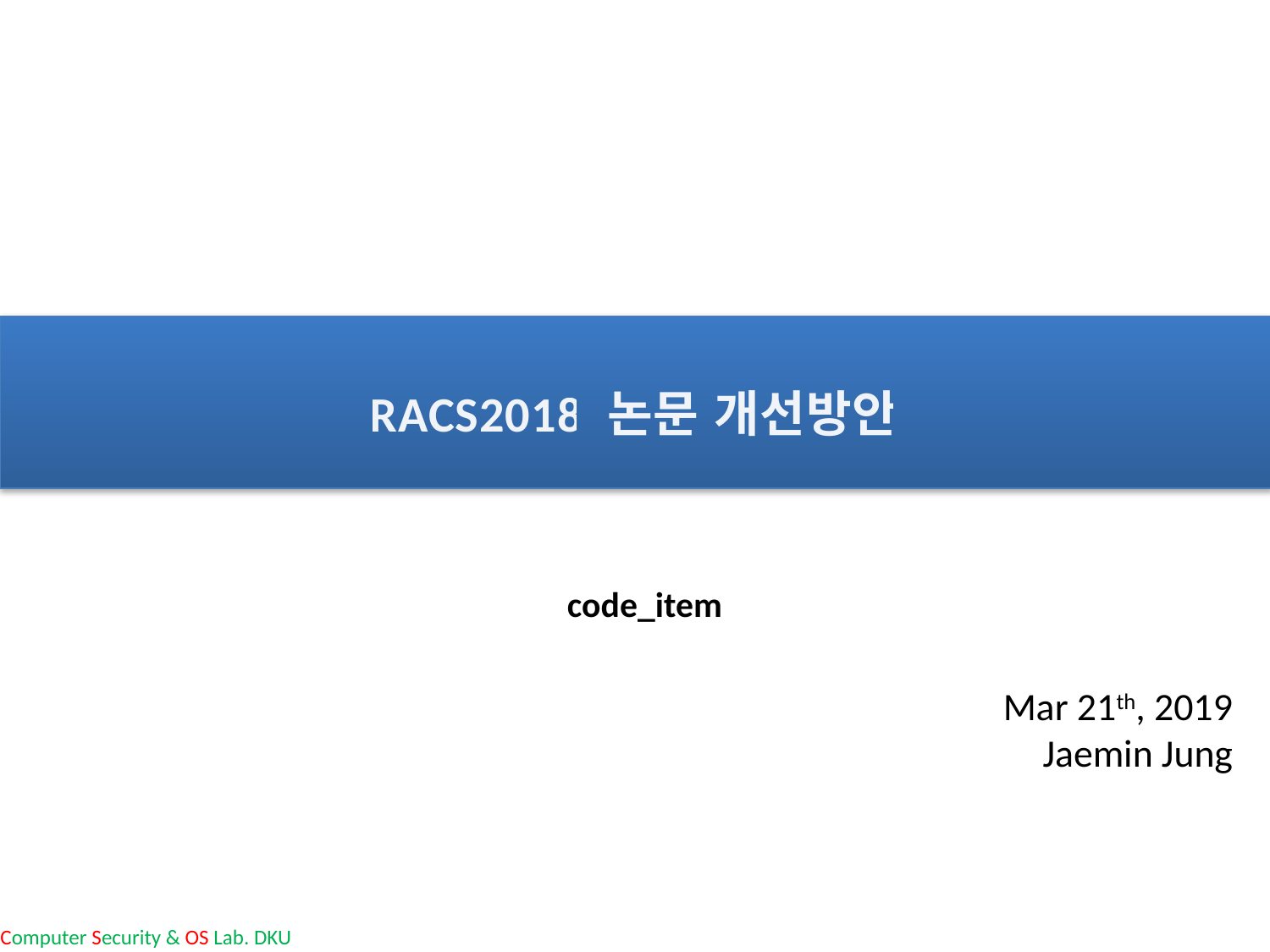

# RACS2018 논문 개선방안
code_item
Mar 21th, 2019
Jaemin Jung